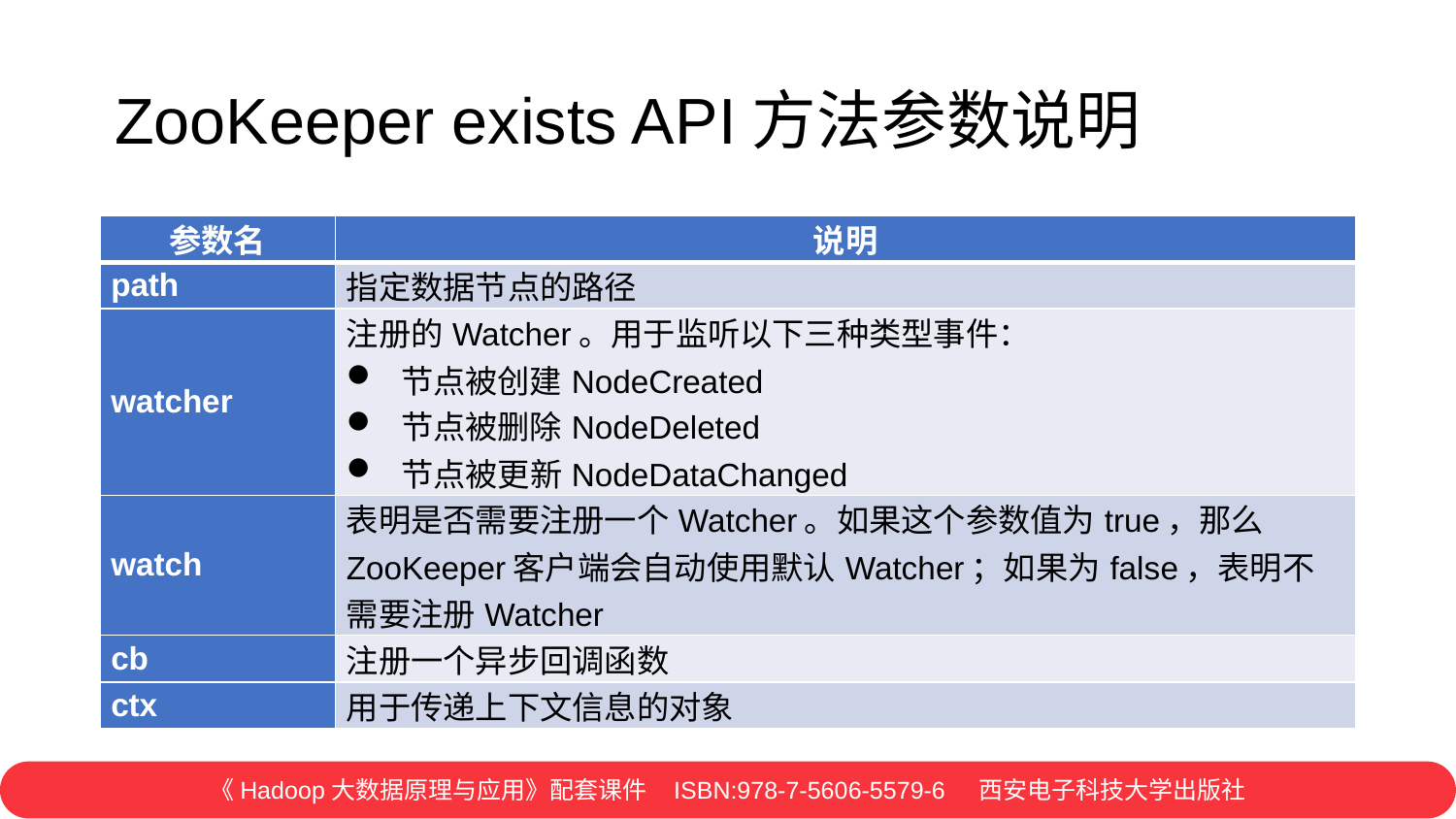

# ZooKeeper exists API方法参数说明
| 参数名 | 说明 |
| --- | --- |
| path | 指定数据节点的路径 |
| watcher | 注册的Watcher。用于监听以下三种类型事件： 节点被创建NodeCreated 节点被删除NodeDeleted 节点被更新NodeDataChanged |
| watch | 表明是否需要注册一个Watcher。如果这个参数值为true，那么ZooKeeper客户端会自动使用默认Watcher；如果为false，表明不需要注册Watcher |
| cb | 注册一个异步回调函数 |
| ctx | 用于传递上下文信息的对象 |